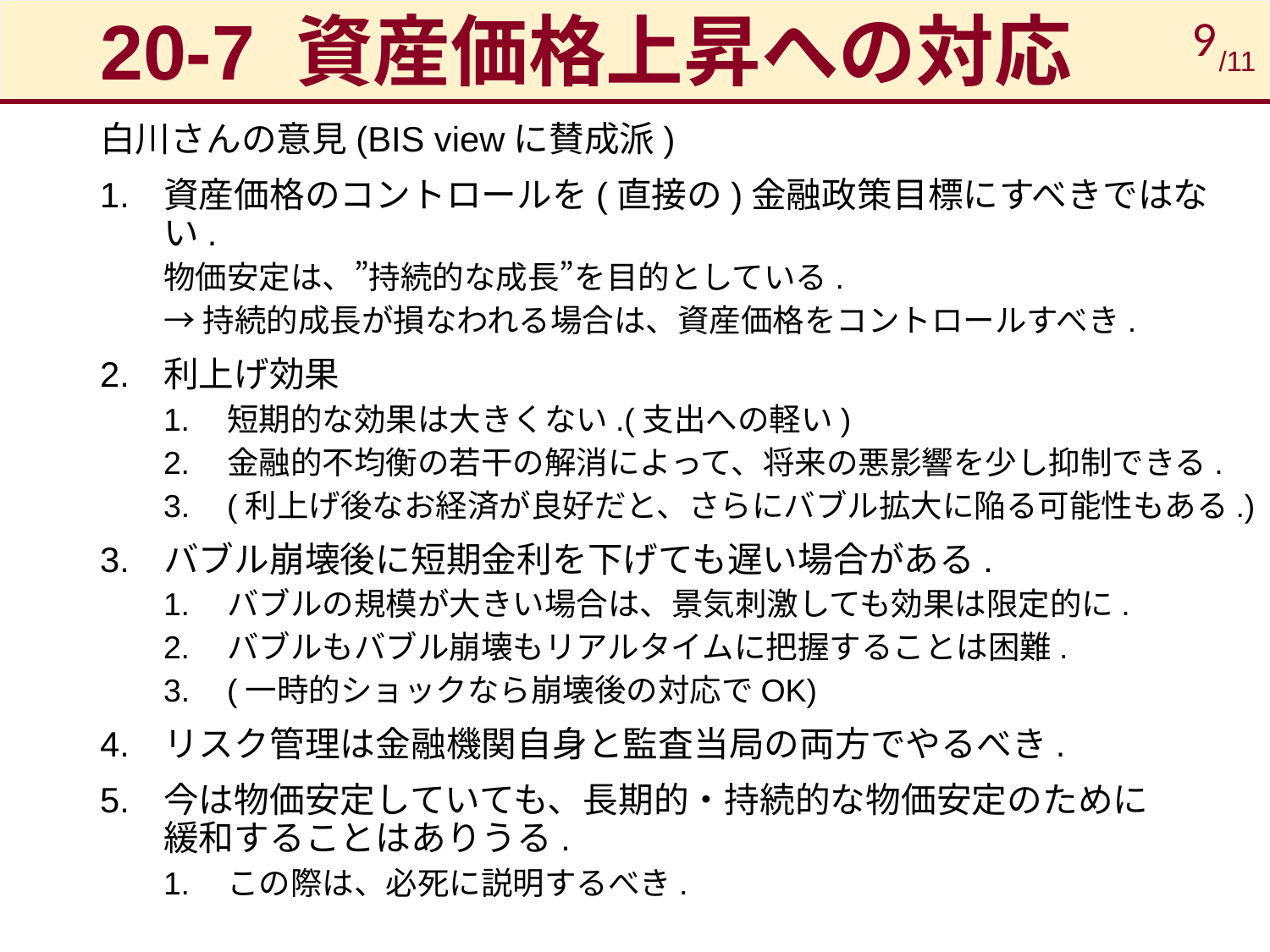

# 20-7 資産価格上昇への対応
9
/11
白川さんの意見(BIS viewに賛成派)
資産価格のコントロールを(直接の)金融政策目標にすべきではない.
物価安定は、”持続的な成長”を目的としている.
→持続的成長が損なわれる場合は、資産価格をコントロールすべき.
利上げ効果
短期的な効果は大きくない.(支出への軽い)
金融的不均衡の若干の解消によって、将来の悪影響を少し抑制できる.
(利上げ後なお経済が良好だと、さらにバブル拡大に陥る可能性もある.)
バブル崩壊後に短期金利を下げても遅い場合がある.
バブルの規模が大きい場合は、景気刺激しても効果は限定的に.
バブルもバブル崩壊もリアルタイムに把握することは困難.
(一時的ショックなら崩壊後の対応でOK)
リスク管理は金融機関自身と監査当局の両方でやるべき.
今は物価安定していても、長期的・持続的な物価安定のために
緩和することはありうる.
この際は、必死に説明するべき.